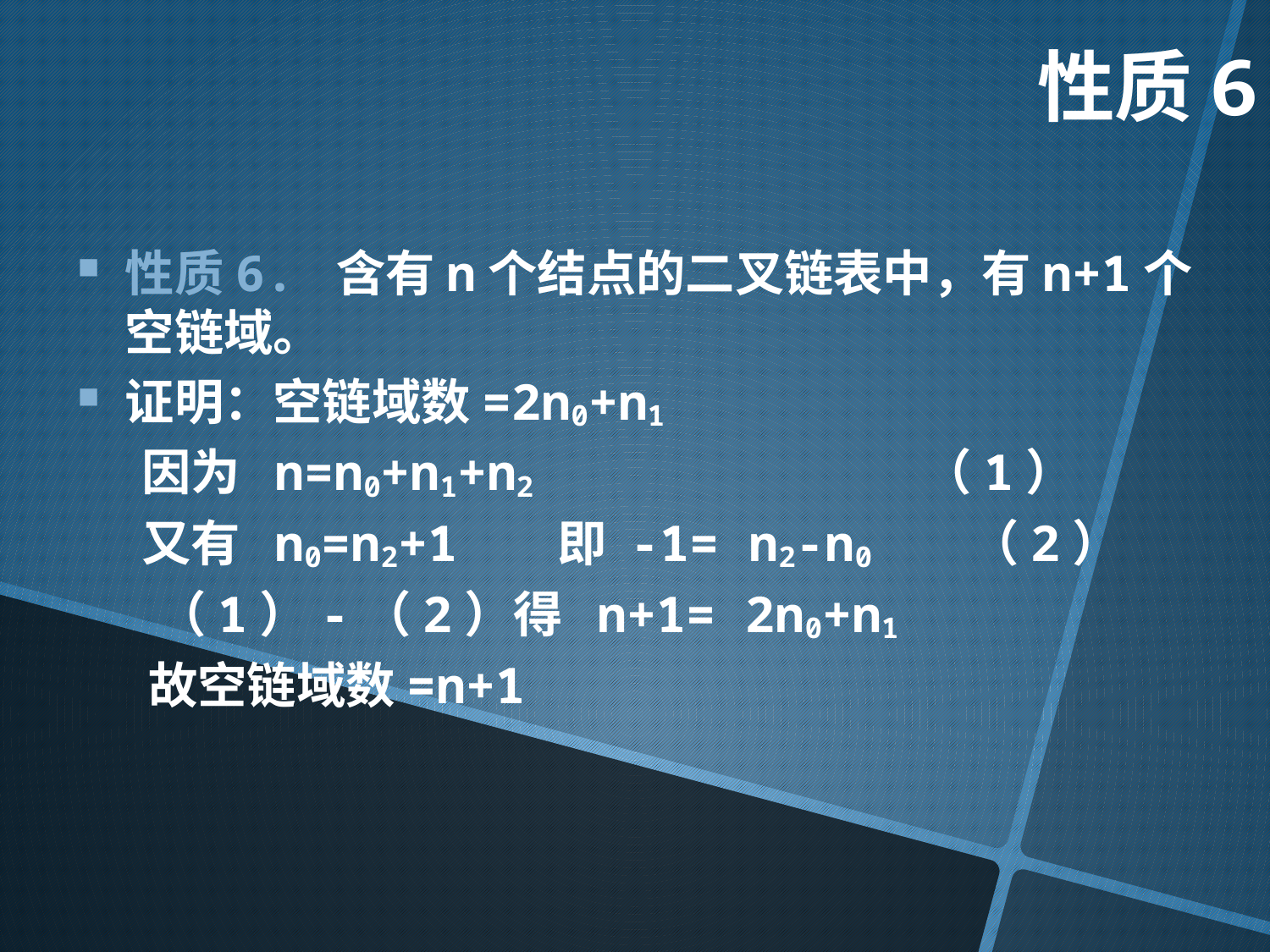

性质6
性质6. 含有n个结点的二叉链表中，有n+1个空链域。
证明：空链域数=2n0+n1
        因为  n=n0+n1+n2                      （1）
        又有  n0=n2+1   即 -1= n2-n0     （2）
      （1）-（2）得  n+1= 2n0+n1
         故空链域数=n+1